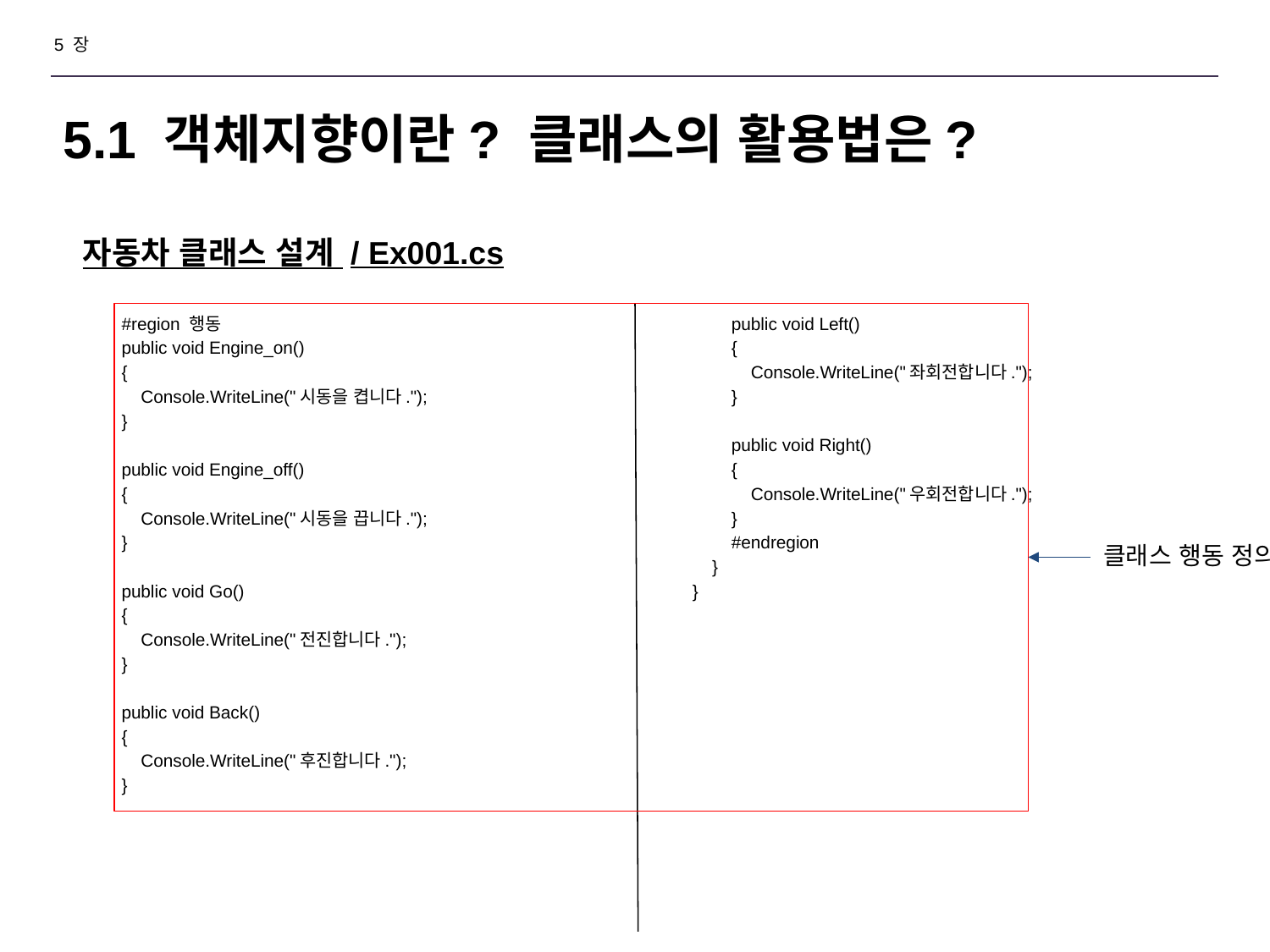

5 장
# 5.1 객체지향이란? 클래스의 활용법은?
자동차 클래스 설계 / Ex001.cs

        #region 행동
        public void Engine_on()
        {
            Console.WriteLine("시동을 켭니다.");
        }

        public void Engine_off()
        {
            Console.WriteLine("시동을 끕니다.");
        }

        public void Go()
        {
            Console.WriteLine("전진합니다.");
        }

        public void Back()
        {
            Console.WriteLine("후진합니다.");
        }

        public void Left()
        {
            Console.WriteLine("좌회전합니다.");
        }

        public void Right()
        {
            Console.WriteLine("우회전합니다.");
        }
        #endregion
    }
}
클래스 행동 정의